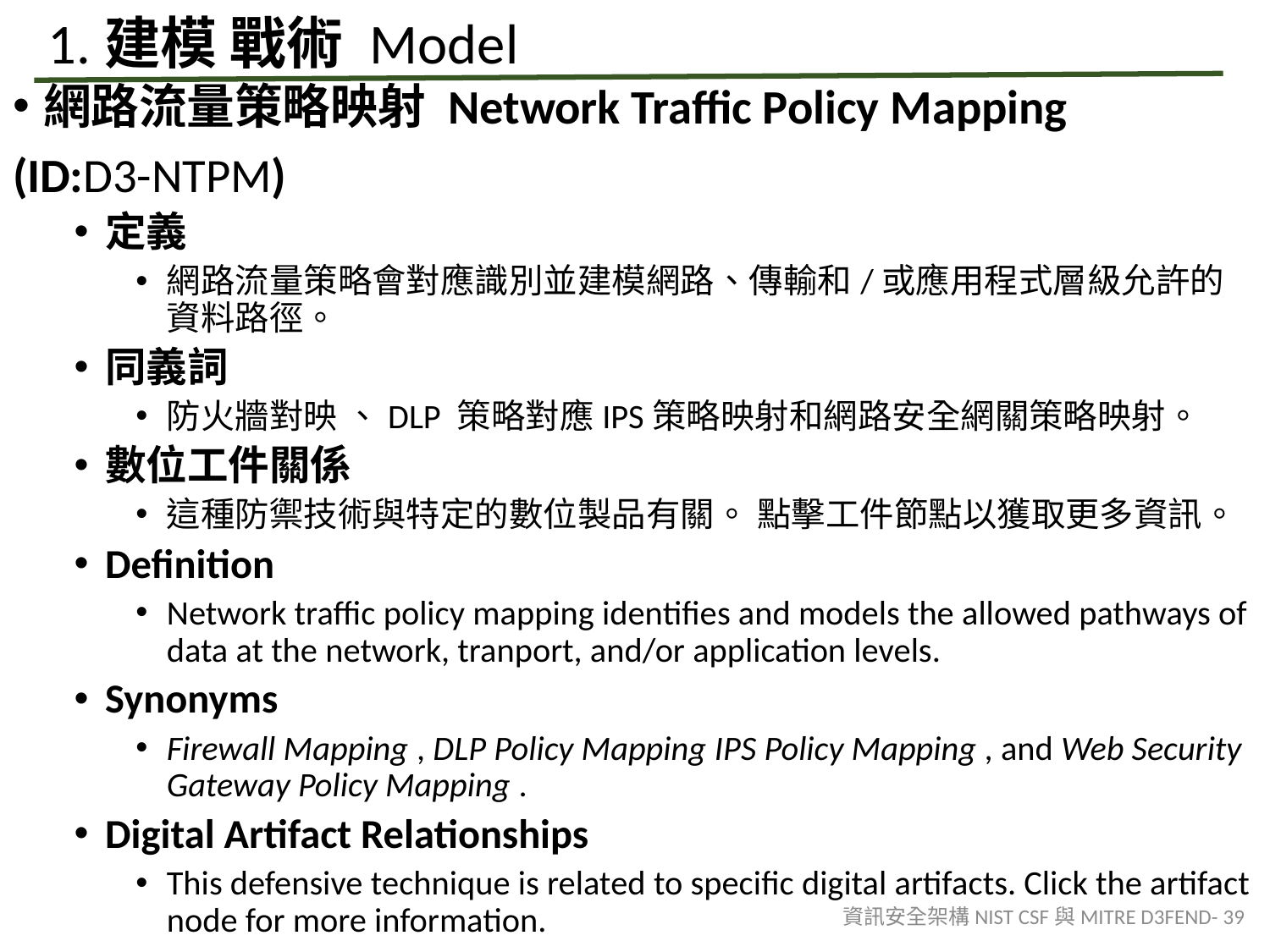

# 1.建模 戰術 Model
網路流量策略映射 Network Traffic Policy Mapping
(ID:D3-NTPM)
定義
網路流量策略會對應識別並建模網路、傳輸和/或應用程式層級允許的資料路徑。
同義詞
防火牆對映 、DLP 策略對應IPS策略映射和網路安全網關策略映射。
數位工件關係
這種防禦技術與特定的數位製品有關。 點擊工件節點以獲取更多資訊。
Definition
Network traffic policy mapping identifies and models the allowed pathways of data at the network, tranport, and/or application levels.
Synonyms
Firewall Mapping , DLP Policy Mapping IPS Policy Mapping , and Web Security Gateway Policy Mapping .
Digital Artifact Relationships
This defensive technique is related to specific digital artifacts. Click the artifact node for more information.

資訊安全架構NIST CSF與MITRE D3FEND- 39